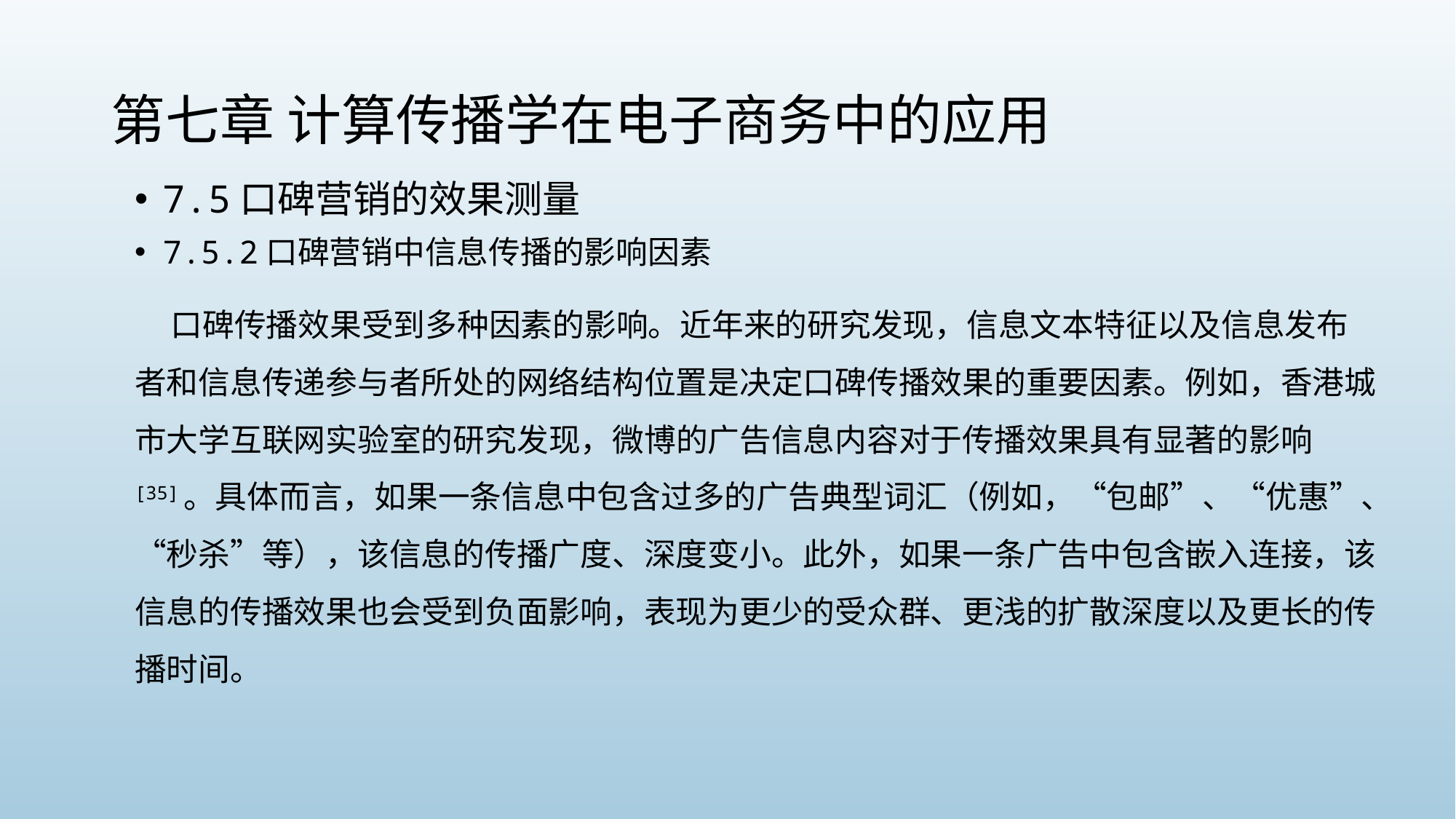

# 第七章 计算传播学在电子商务中的应用
7.5口碑营销的效果测量
7.5.2口碑营销中信息传播的影响因素
    口碑传播效果受到多种因素的影响。近年来的研究发现，信息文本特征以及信息发布者和信息传递参与者所处的网络结构位置是决定口碑传播效果的重要因素。例如，香港城市大学互联网实验室的研究发现，微博的广告信息内容对于传播效果具有显著的影响[35]。具体而言，如果一条信息中包含过多的广告典型词汇（例如，“包邮”、“优惠”、“秒杀”等），该信息的传播广度、深度变小。此外，如果一条广告中包含嵌入连接，该信息的传播效果也会受到负面影响，表现为更少的受众群、更浅的扩散深度以及更长的传播时间。